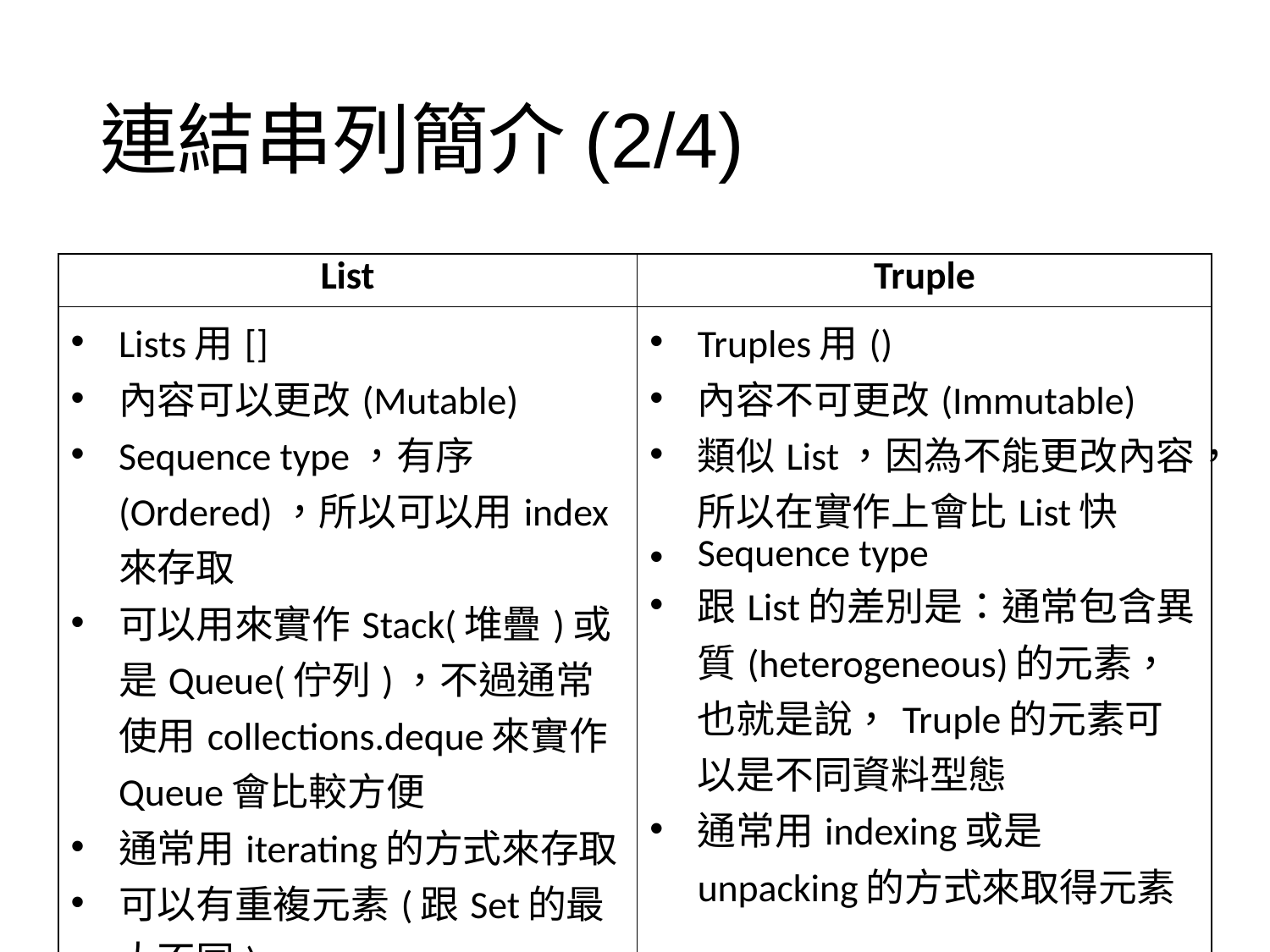

# 連結串列簡介(2/4)
| List | Truple |
| --- | --- |
| Lists用[] 內容可以更改(Mutable) Sequence type，有序(Ordered)，所以可以用index來存取 可以用來實作Stack(堆疊)或是Queue(佇列)，不過通常使用collections.deque來實作Queue會比較方便 通常用iterating的方式來存取 可以有重複元素(跟Set的最大不同) | Truples用() 內容不可更改(Immutable) 類似List，因為不能更改內容，所以在實作上會比List快 Sequence type 跟List的差別是：通常包含異質(heterogeneous)的元素，也就是說，Truple的元素可以是不同資料型態 通常用indexing或是unpacking的方式來取得元素 |